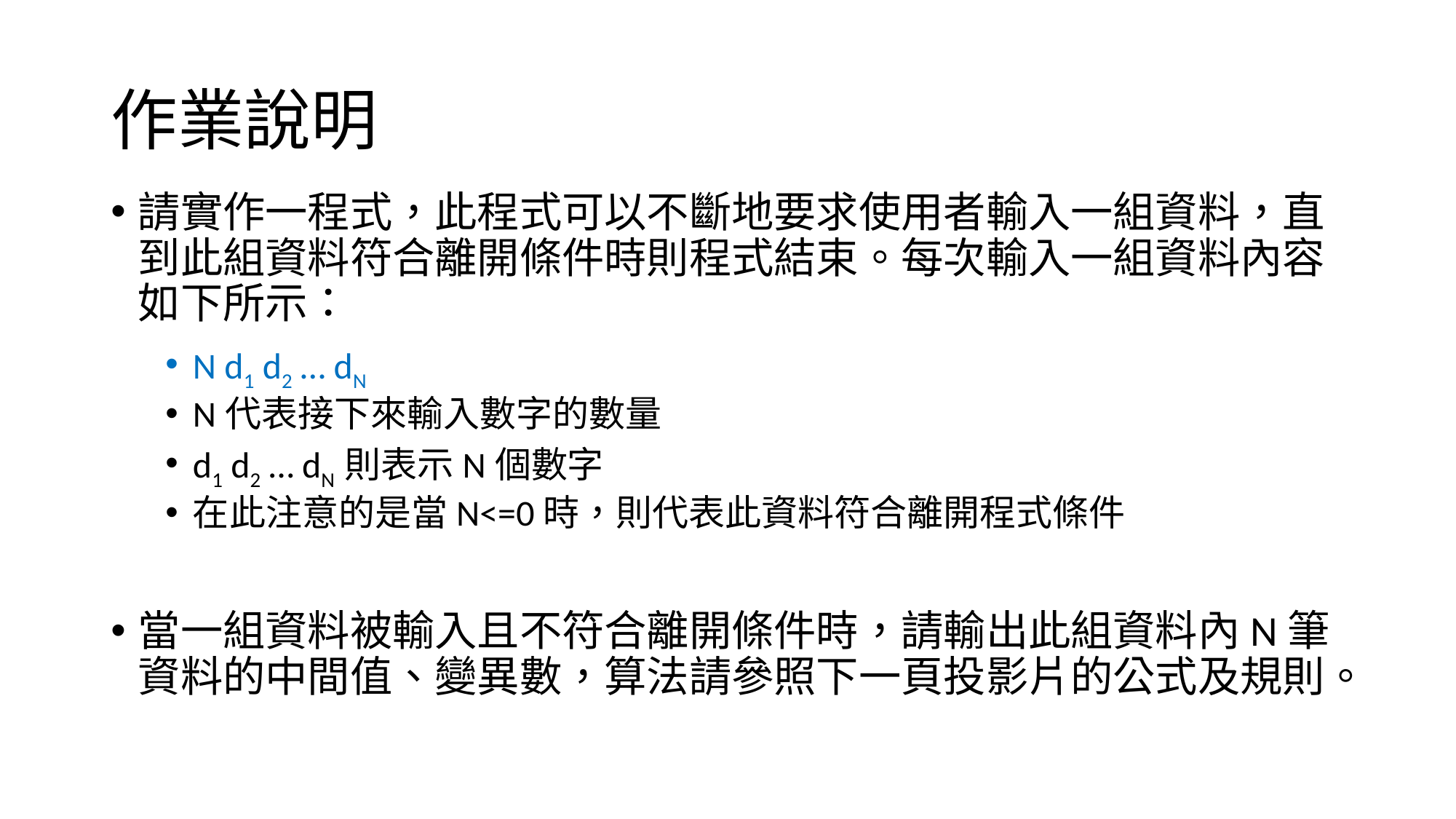

# 作業說明
請實作一程式，此程式可以不斷地要求使用者輸入一組資料，直到此組資料符合離開條件時則程式結束。每次輸入一組資料內容如下所示：
N d1 d2 … dN
N代表接下來輸入數字的數量
d1 d2 … dN 則表示N個數字
在此注意的是當N<=0時，則代表此資料符合離開程式條件

當一組資料被輸入且不符合離開條件時，請輸出此組資料內N筆資料的中間值、變異數，算法請參照下一頁投影片的公式及規則。